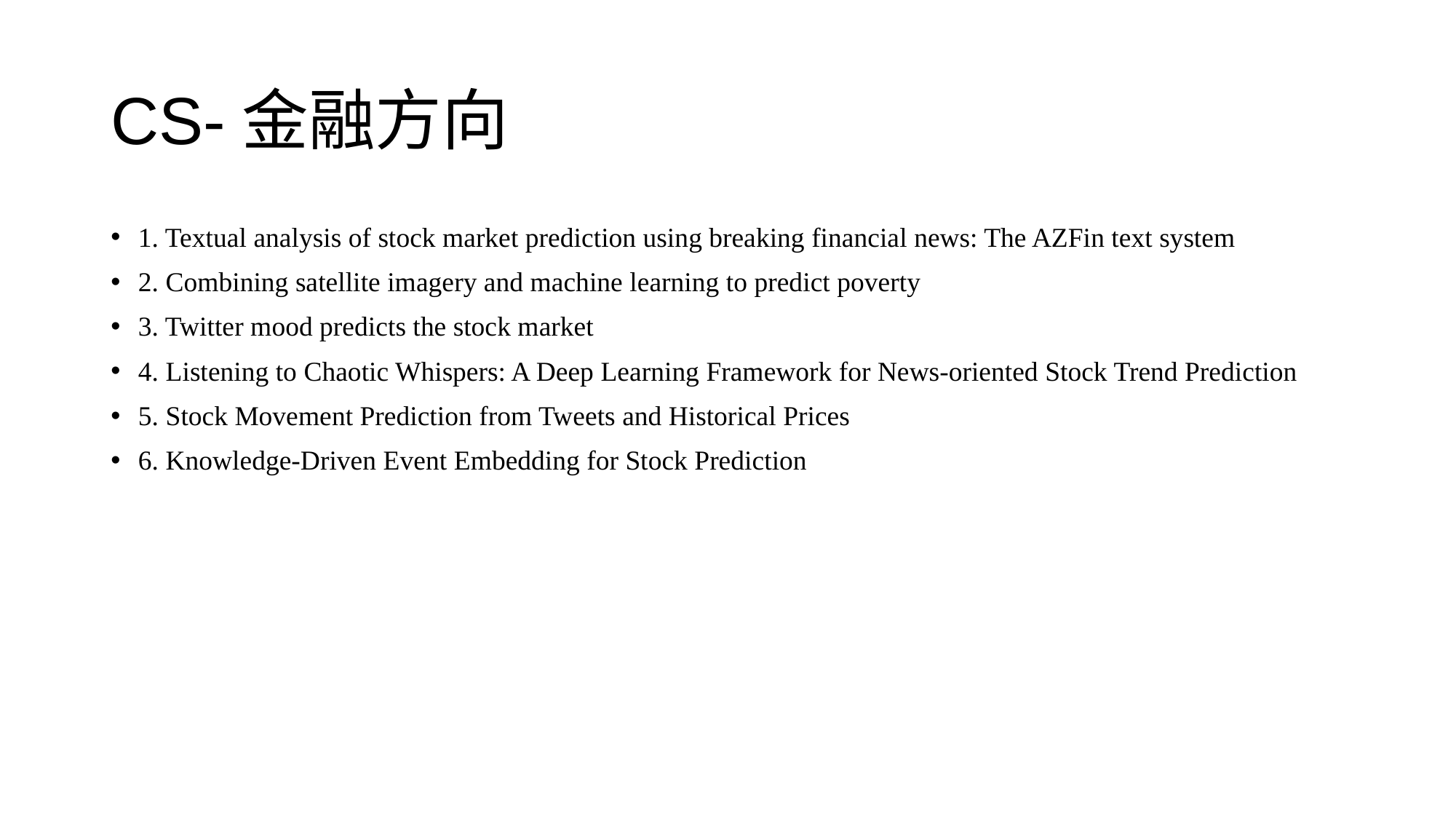

# CS-金融方向
1. Textual analysis of stock market prediction using breaking financial news: The AZFin text system
2. Combining satellite imagery and machine learning to predict poverty
3. Twitter mood predicts the stock market
4. Listening to Chaotic Whispers: A Deep Learning Framework for News-oriented Stock Trend Prediction
5. Stock Movement Prediction from Tweets and Historical Prices
6. Knowledge-Driven Event Embedding for Stock Prediction